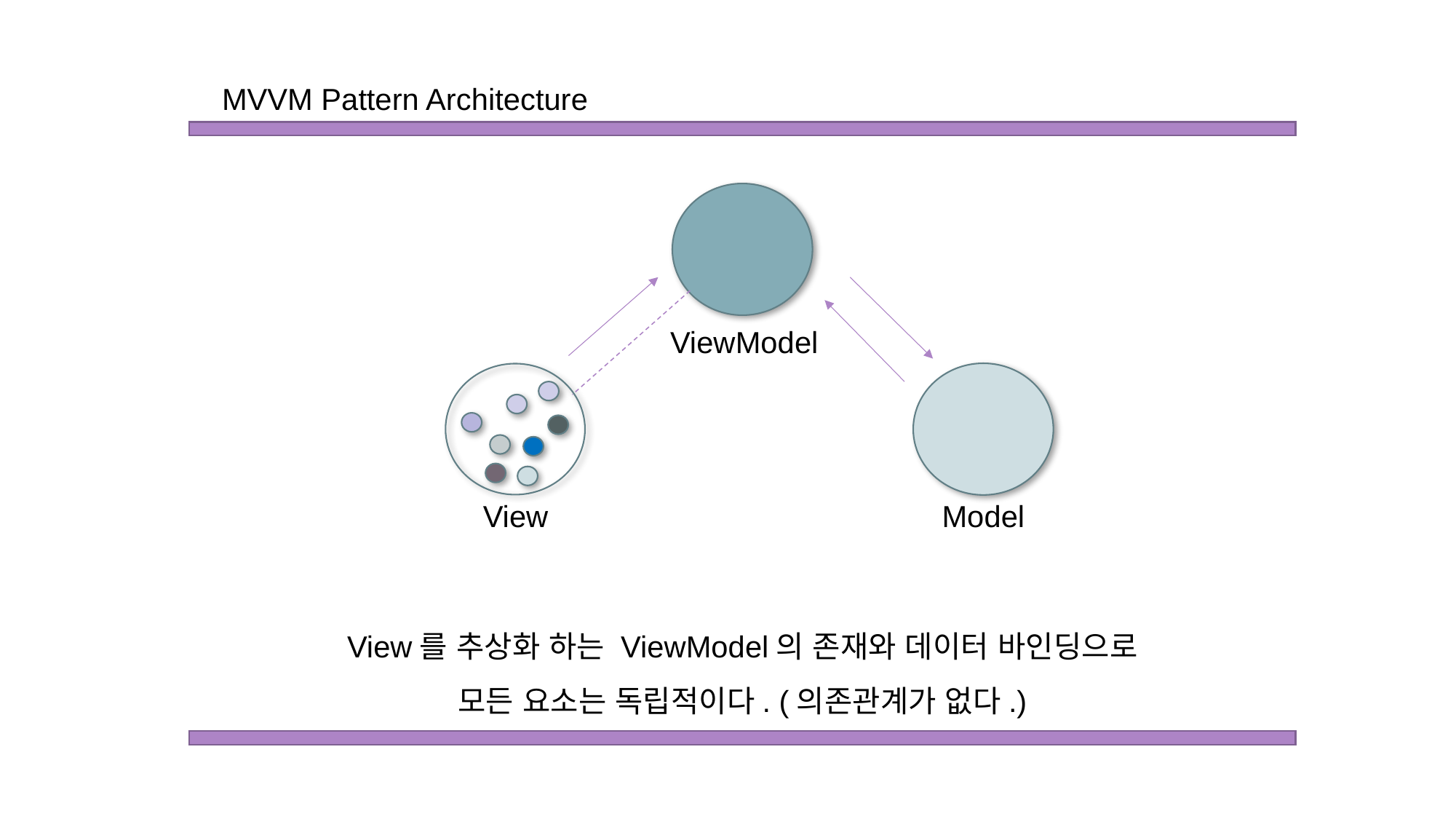

MVVM Pattern Architecture

ViewModel

View
Model
View를 추상화 하는 ViewModel의 존재와 데이터 바인딩으로
모든 요소는 독립적이다. (의존관계가 없다.)